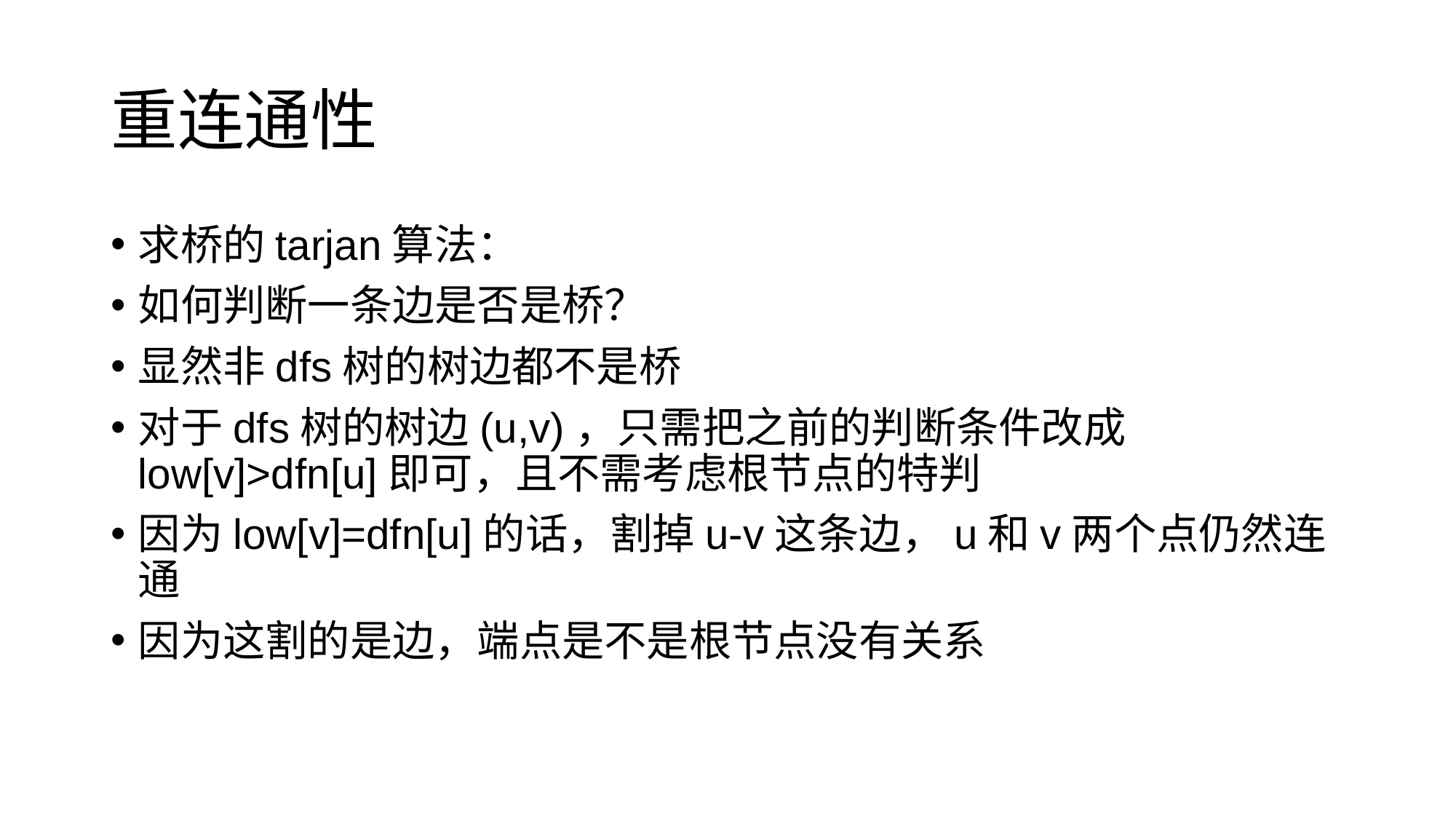

# 重连通性
求桥的tarjan算法：
如何判断一条边是否是桥？
显然非dfs树的树边都不是桥
对于dfs树的树边(u,v)，只需把之前的判断条件改成low[v]>dfn[u]即可，且不需考虑根节点的特判
因为low[v]=dfn[u]的话，割掉u-v这条边，u和v两个点仍然连通
因为这割的是边，端点是不是根节点没有关系